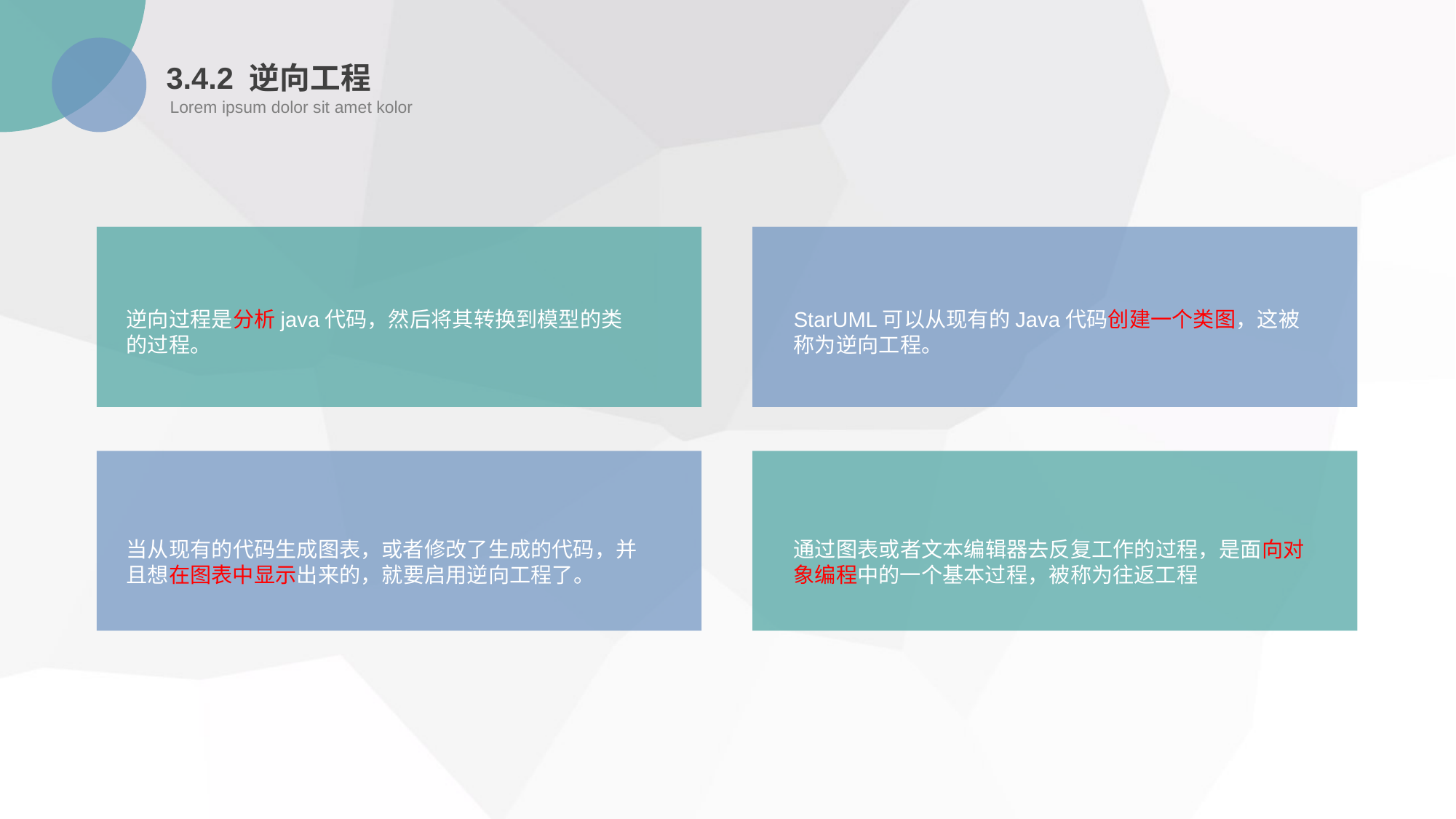

3.4.2 逆向工程
Lorem ipsum dolor sit amet kolor

逆向过程是分析java代码，然后将其转换到模型的类的过程。
StarUML可以从现有的Java代码创建一个类图，这被称为逆向工程。

当从现有的代码生成图表，或者修改了生成的代码，并且想在图表中显示出来的，就要启用逆向工程了。
通过图表或者文本编辑器去反复工作的过程，是面向对象编程中的一个基本过程，被称为往返工程